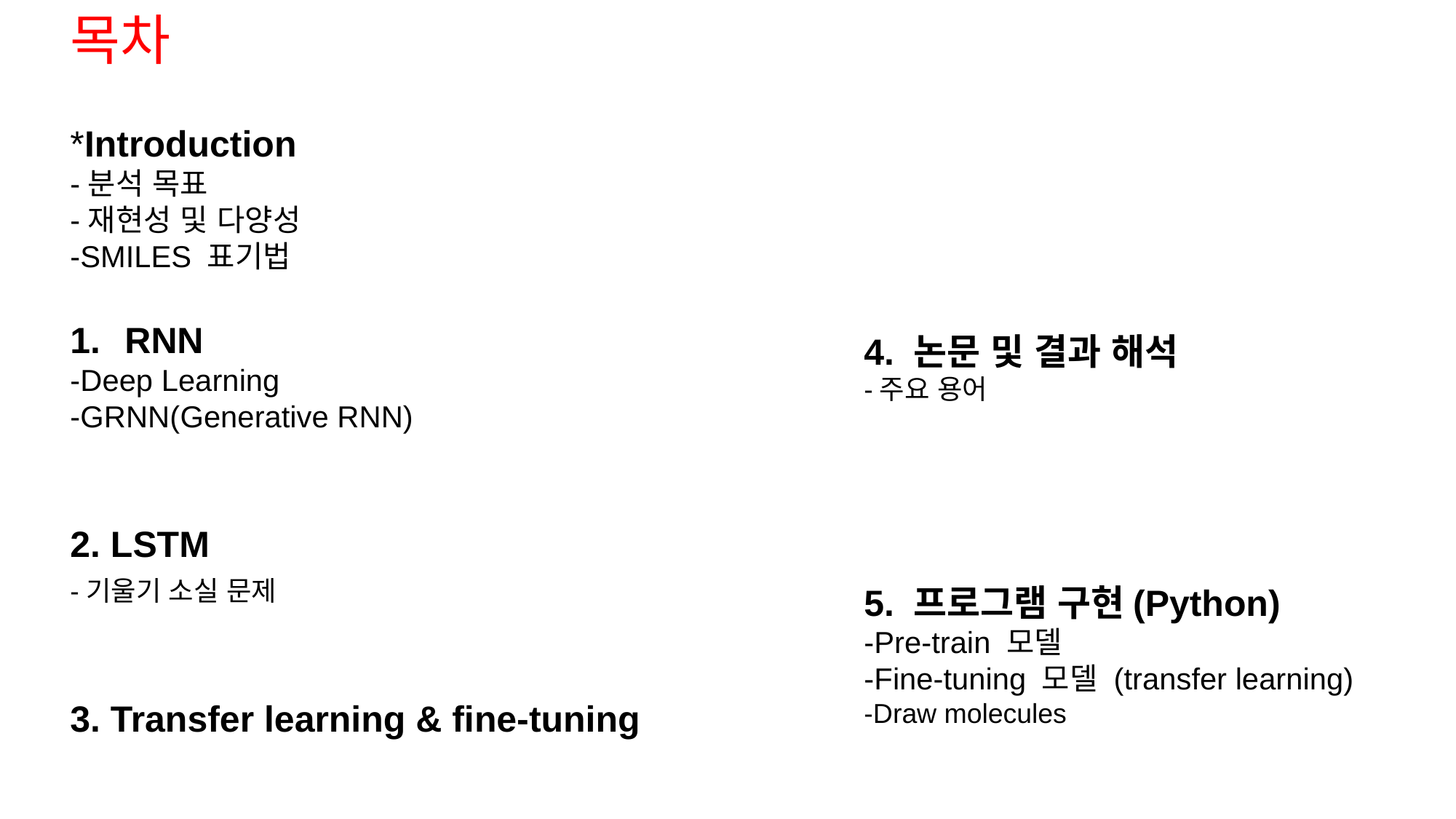

목차

*Introduction
-분석 목표
-재현성 및 다양성
-SMILES 표기법

RNN
-Deep Learning
-GRNN(Generative RNN)

2. LSTM
-기울기 소실 문제

3. Transfer learning & fine-tuning

4. 논문 및 결과 해석
-주요 용어

5. 프로그램 구현(Python)
-Pre-train 모델
-Fine-tuning 모델 (transfer learning)
-Draw molecules